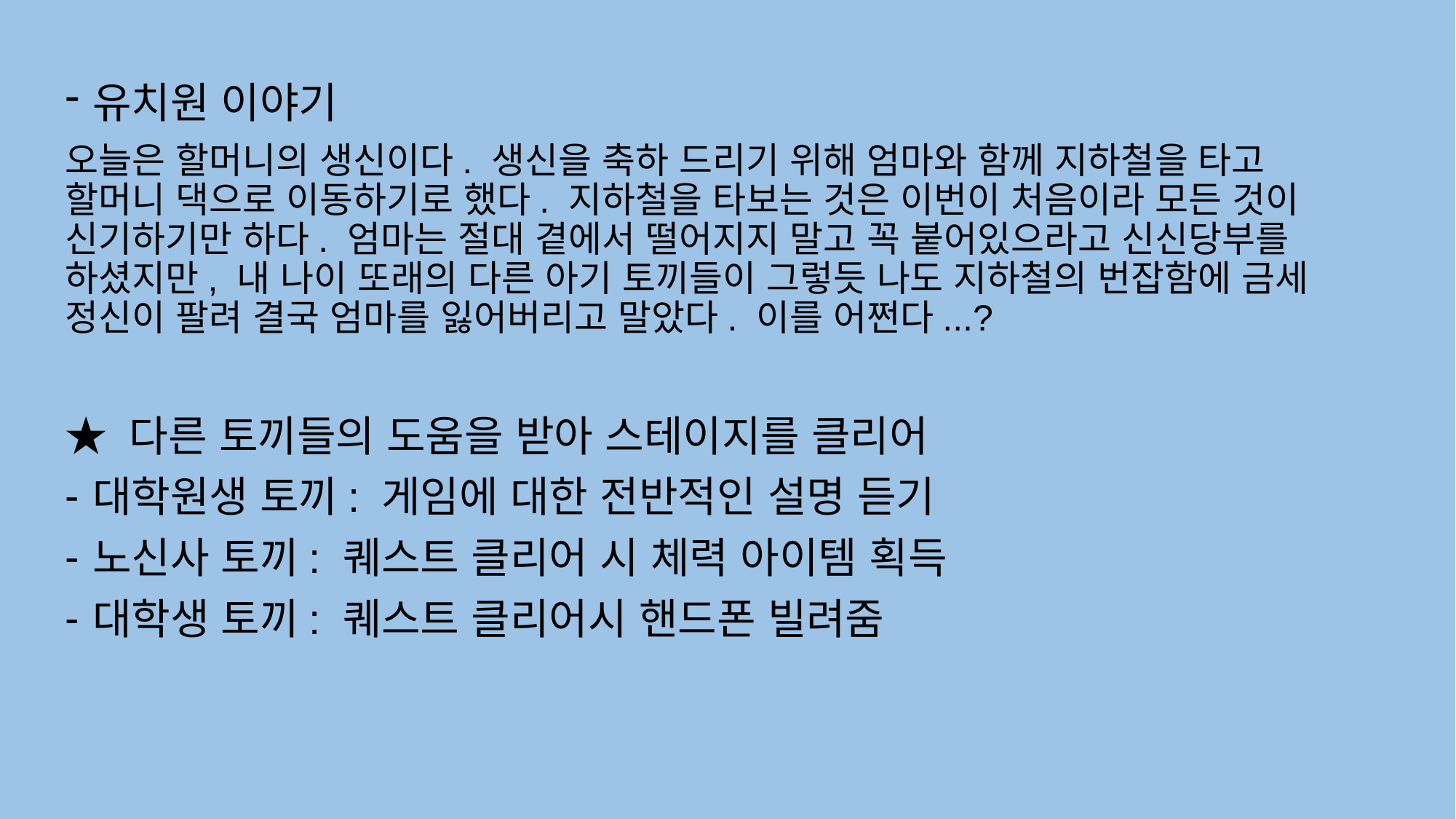

유치원 이야기
오늘은 할머니의 생신이다. 생신을 축하 드리기 위해 엄마와 함께 지하철을 타고 할머니 댁으로 이동하기로 했다. 지하철을 타보는 것은 이번이 처음이라 모든 것이 신기하기만 하다. 엄마는 절대 곁에서 떨어지지 말고 꼭 붙어있으라고 신신당부를 하셨지만, 내 나이 또래의 다른 아기 토끼들이 그렇듯 나도 지하철의 번잡함에 금세 정신이 팔려 결국 엄마를 잃어버리고 말았다. 이를 어쩐다...?

★ 다른 토끼들의 도움을 받아 스테이지를 클리어
대학원생 토끼: 게임에 대한 전반적인 설명 듣기
노신사 토끼: 퀘스트 클리어 시 체력 아이템 획득
대학생 토끼: 퀘스트 클리어시 핸드폰 빌려줌